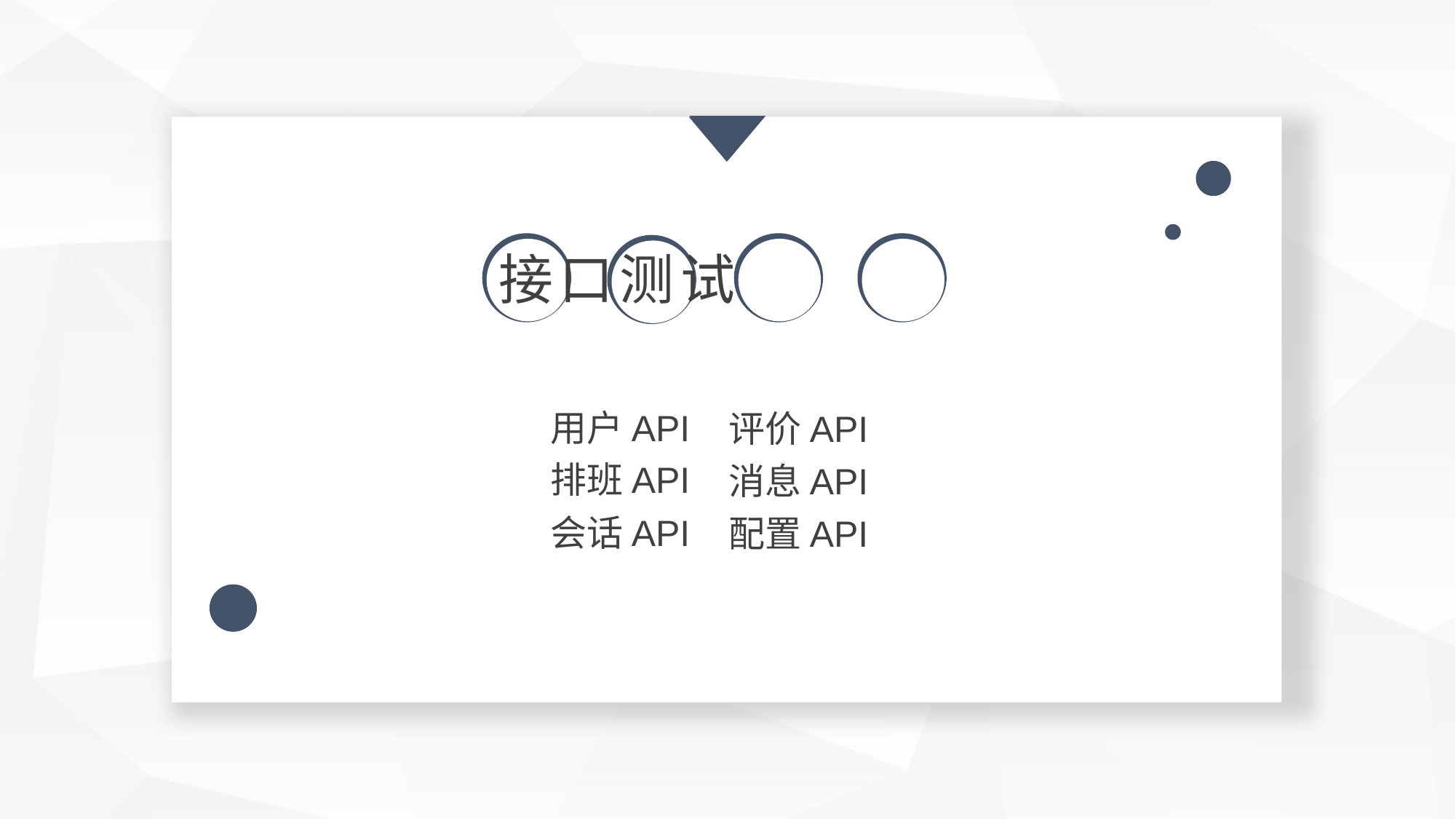

接口测试
用户API
排班API
会话API
评价API
消息API
配置API